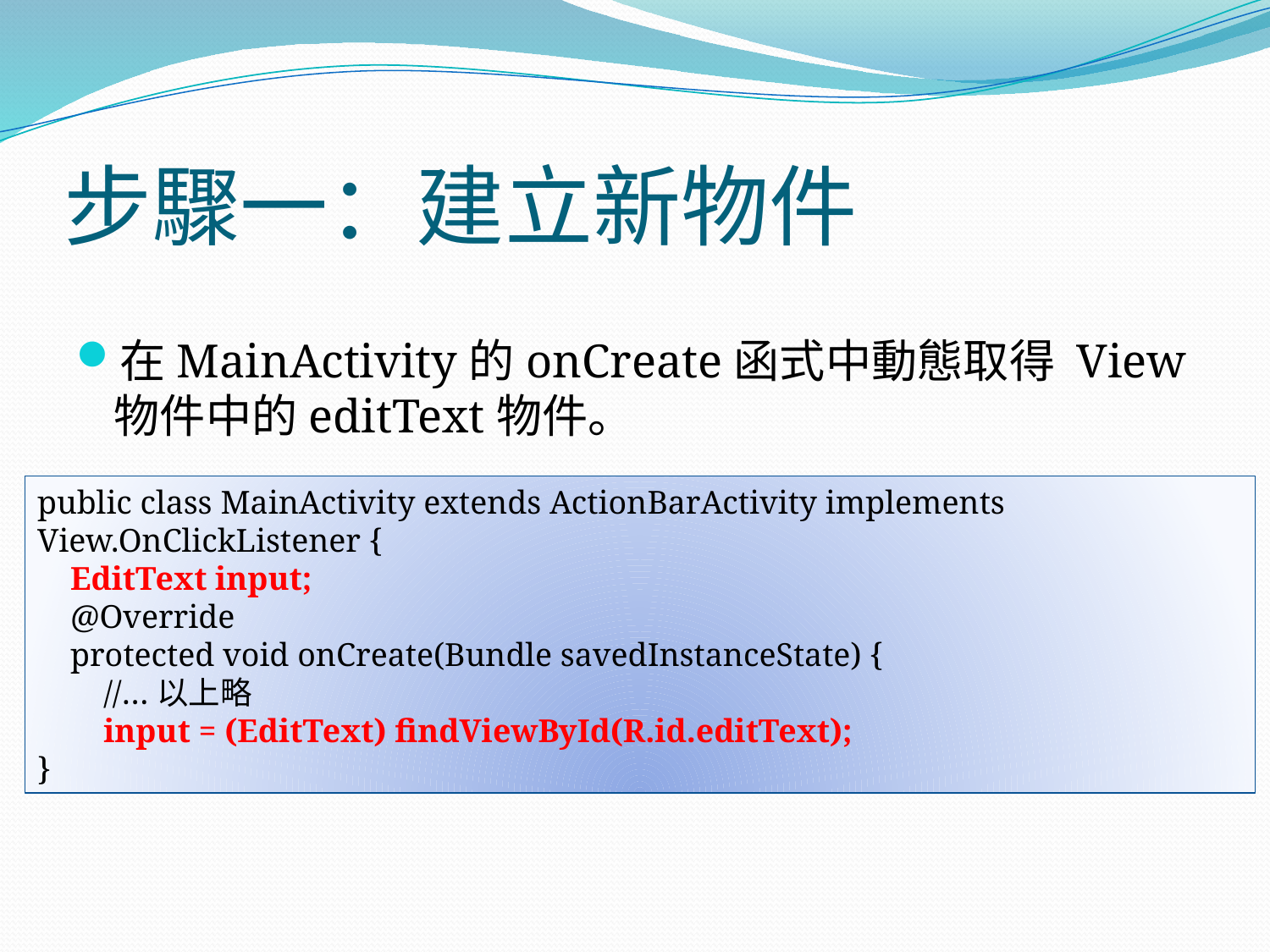

# 步驟一：建立新物件
在MainActivity的onCreate函式中動態取得 View 物件中的editText物件。
public class MainActivity extends ActionBarActivity implements View.OnClickListener {
    EditText input;
    @Override
    protected void onCreate(Bundle savedInstanceState) {
        //…以上略
        input = (EditText) findViewById(R.id.editText);
}